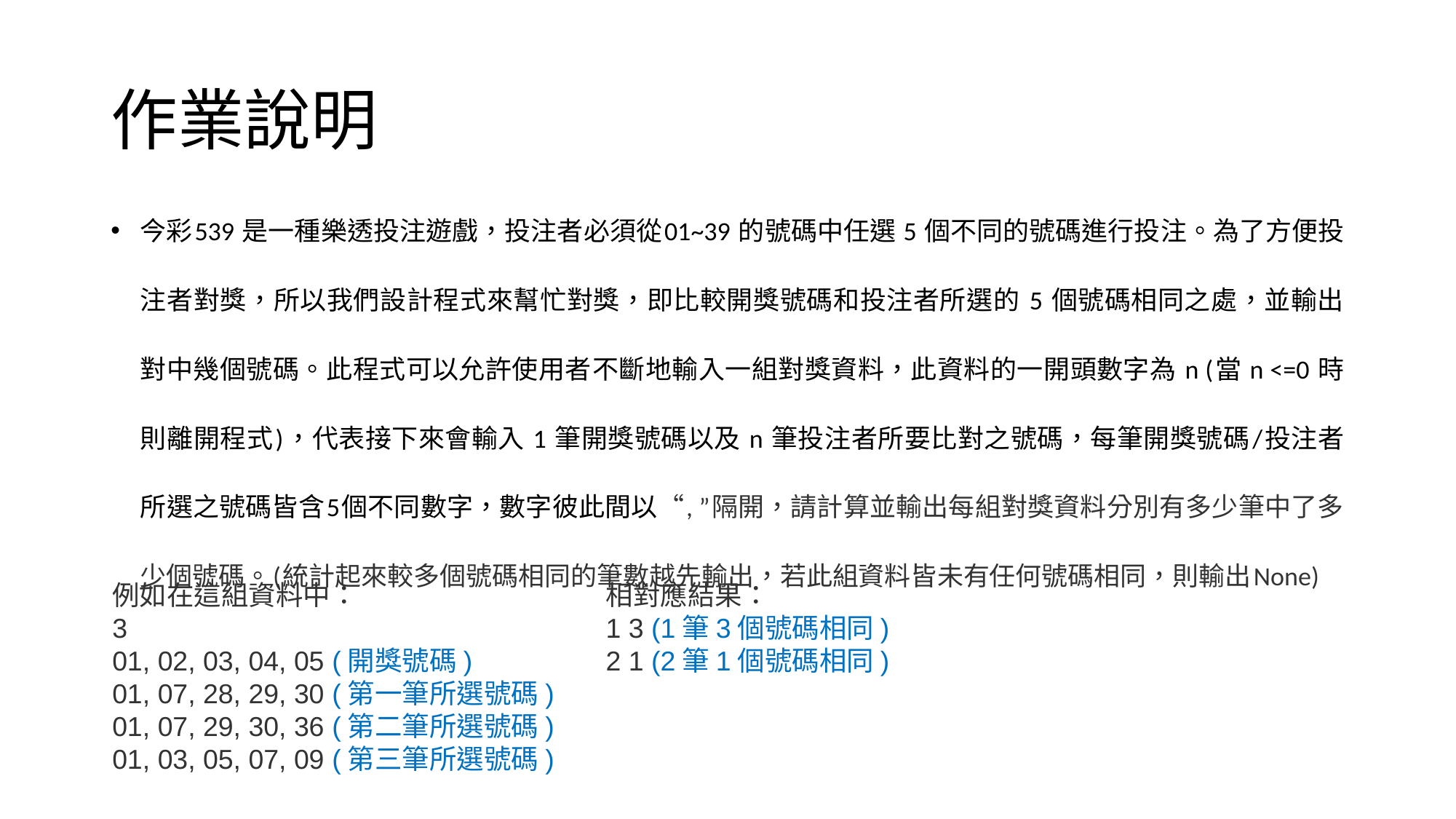

# 作業說明
今彩539 是一種樂透投注遊戲，投注者必須從01~39 的號碼中任選 5 個不同的號碼進行投注。為了方便投注者對獎，所以我們設計程式來幫忙對獎，即比較開獎號碼和投注者所選的 5 個號碼相同之處，並輸出對中幾個號碼。此程式可以允許使用者不斷地輸入一組對獎資料，此資料的一開頭數字為 n (當 n <=0 時則離開程式)，代表接下來會輸入 1 筆開獎號碼以及 n 筆投注者所要比對之號碼，每筆開獎號碼/投注者所選之號碼皆含5個不同數字，數字彼此間以“, ”隔開，請計算並輸出每組對獎資料分別有多少筆中了多少個號碼。(統計起來較多個號碼相同的筆數越先輸出，若此組資料皆未有任何號碼相同，則輸出None)

例如在這組資料中：
3
01, 02, 03, 04, 05 (開獎號碼)
01, 07, 28, 29, 30 (第一筆所選號碼)
01, 07, 29, 30, 36 (第二筆所選號碼)
01, 03, 05, 07, 09 (第三筆所選號碼)
相對應結果：
1 3 (1筆3個號碼相同)
2 1 (2筆1個號碼相同)